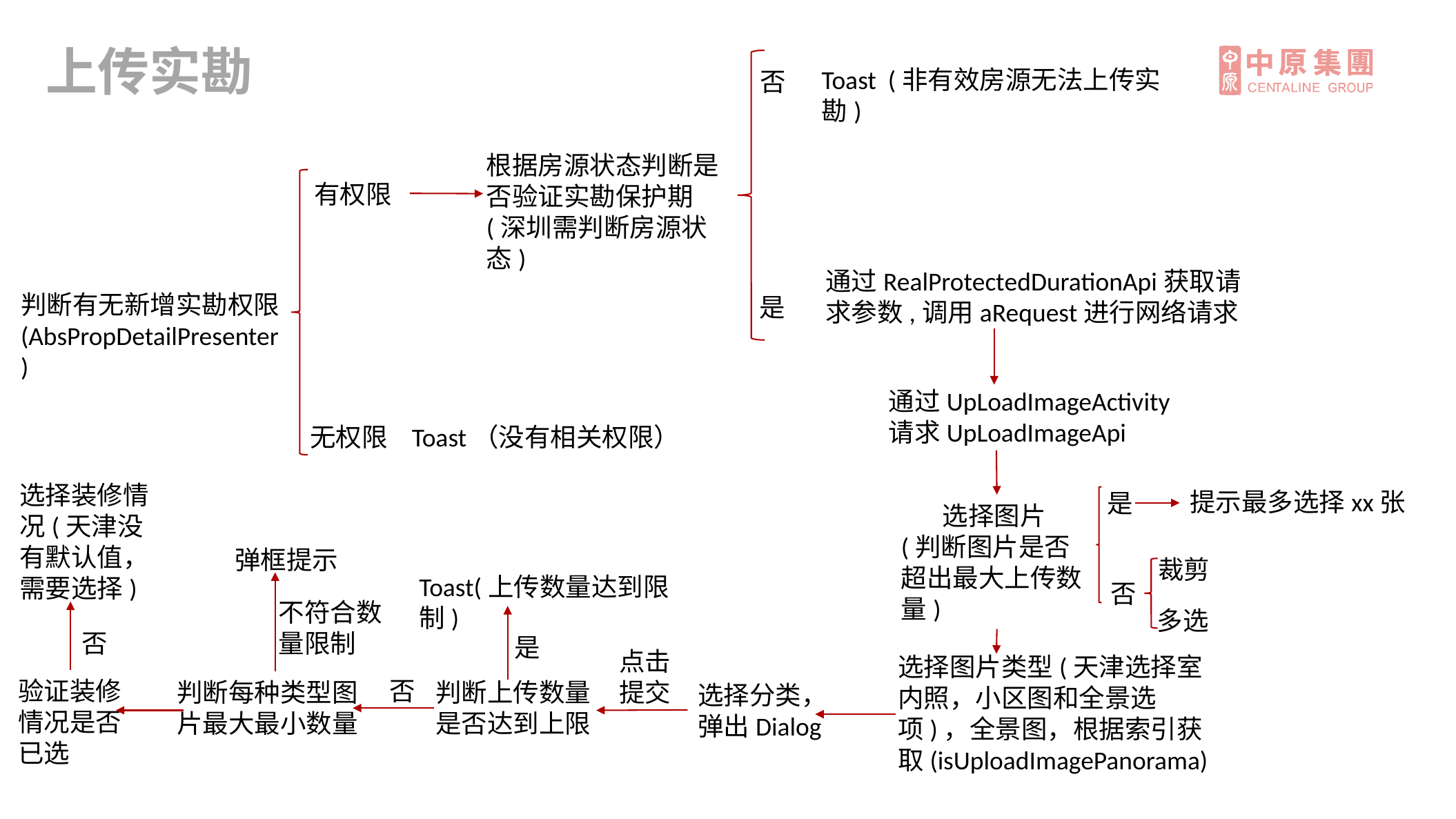

上传实勘

Toast  (非有效房源无法上传实勘)
否
根据房源状态判断是否验证实勘保护期(深圳需判断房源状态)

有权限
通过RealProtectedDurationApi获取请求参数,调用aRequest进行网络请求
判断有无新增实勘权限(AbsPropDetailPresenter)
是
通过UpLoadImageActivity请求UpLoadImageApi
无权限
    Toast（没有相关权限）

选择装修情况(天津没有默认值，需要选择)
提示最多选择xx张
是

      选择图片
(判断图片是否超出最大上传数量)
      弹框提示
裁剪

Toast(上传数量达到限制)
否
不符合数量限制
多选
否
是
点击
提交
选择图片类型(天津选择室内照，小区图和全景选项)，全景图，根据索引获取(isUploadImagePanorama)
验证装修情况是否已选
否
判断每种类型图片最大最小数量
判断上传数量
是否达到上限
选择分类，弹出Dialog